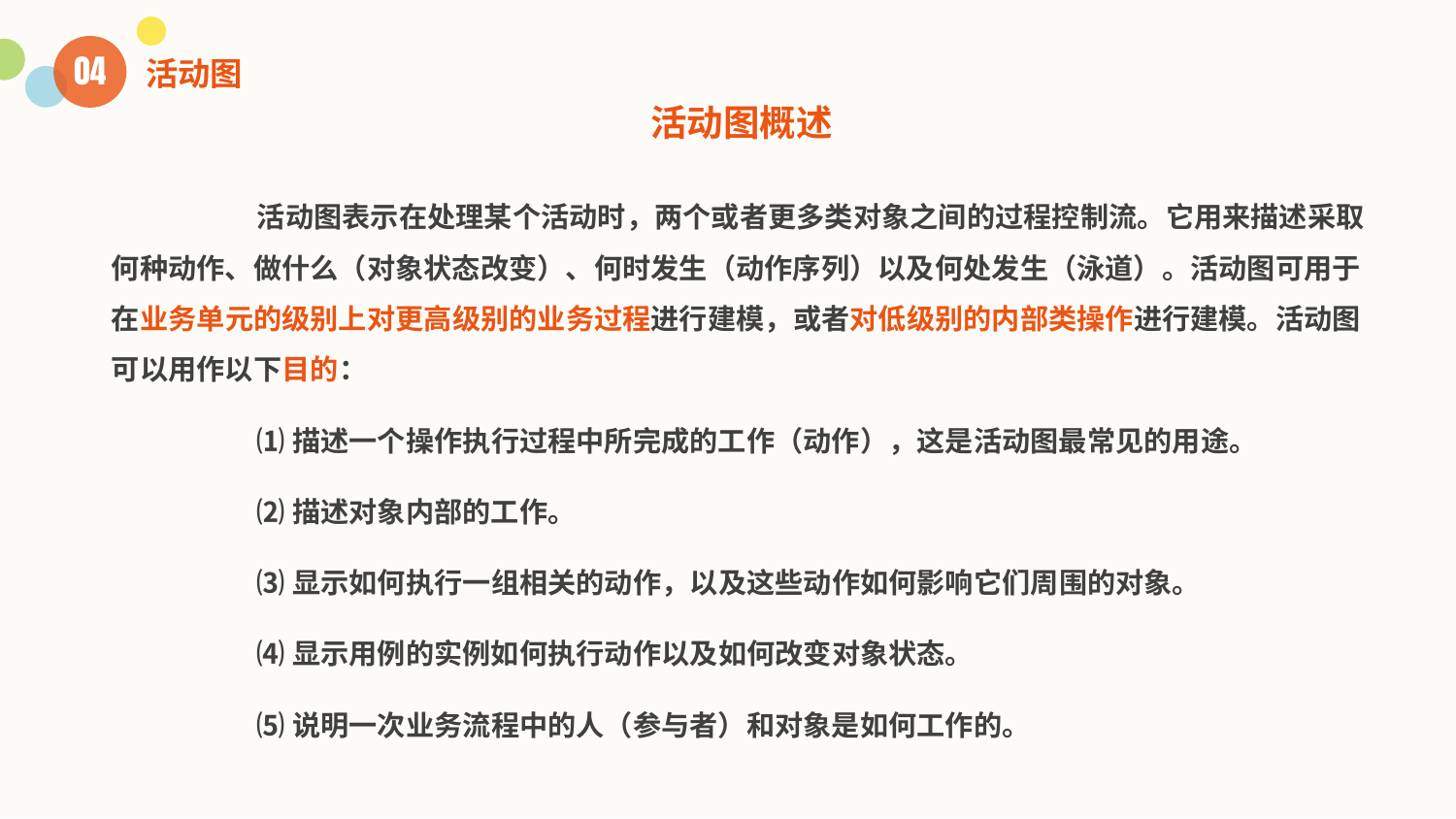

04
活动图

活动图概述
	活动图表示在处理某个活动时，两个或者更多类对象之间的过程控制流。它用来描述采取何种动作、做什么（对象状态改变）、何时发生（动作序列）以及何处发生（泳道）。活动图可用于在业务单元的级别上对更高级别的业务过程进行建模，或者对低级别的内部类操作进行建模。活动图可以用作以下目的：
	⑴描述一个操作执行过程中所完成的工作（动作），这是活动图最常见的用途。
	⑵描述对象内部的工作。
	⑶显示如何执行一组相关的动作，以及这些动作如何影响它们周围的对象。
	⑷显示用例的实例如何执行动作以及如何改变对象状态。
	⑸说明一次业务流程中的人（参与者）和对象是如何工作的。